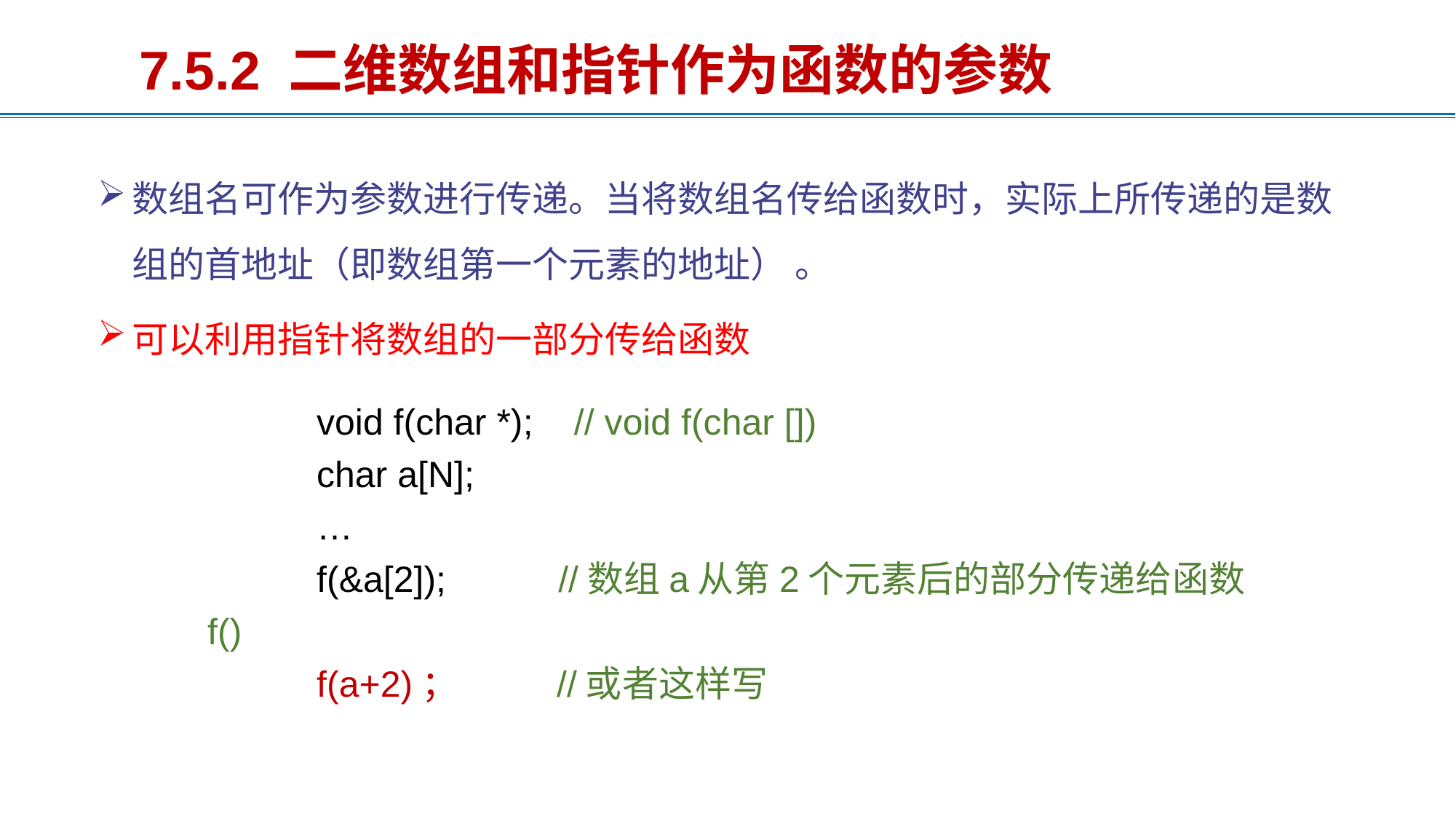

7.5.2 二维数组和指针作为函数的参数
数组名可作为参数进行传递。当将数组名传给函数时，实际上所传递的是数组的首地址（即数组第一个元素的地址） 。
可以利用指针将数组的一部分传给函数
	void f(char *);    // void f(char [])
	char a[N];
	…
	f(&a[2]);           //数组a从第2个元素后的部分传递给函数f()
	f(a+2)；           //或者这样写